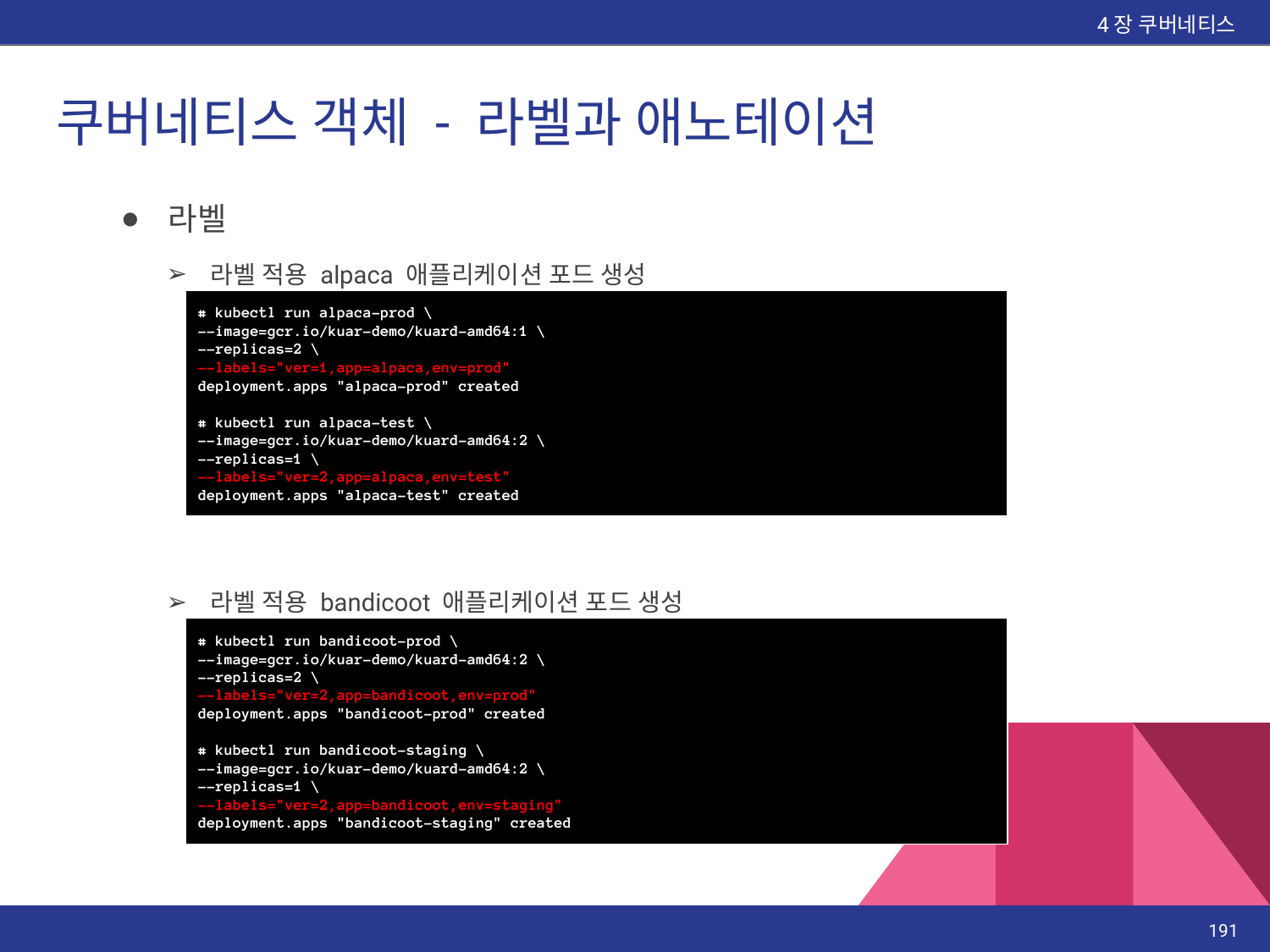

4장 쿠버네티스

# 쿠버네티스 객체 - 라벨과 애노테이션
라벨
라벨 적용 alpaca 애플리케이션 포드 생성
| # kubectl run alpaca-prod \ --image=gcr.io/kuar-demo/kuard-amd64:1 \ --replicas=2 \ --labels="ver=1,app=alpaca,env=prod" deployment.apps "alpaca-prod" created # kubectl run alpaca-test \ --image=gcr.io/kuar-demo/kuard-amd64:2 \ --replicas=1 \ --labels="ver=2,app=alpaca,env=test" deployment.apps "alpaca-test" created |
| --- |
라벨 적용 bandicoot 애플리케이션 포드 생성
| # kubectl run bandicoot-prod \ --image=gcr.io/kuar-demo/kuard-amd64:2 \ --replicas=2 \ --labels="ver=2,app=bandicoot,env=prod" deployment.apps "bandicoot-prod" created # kubectl run bandicoot-staging \ --image=gcr.io/kuar-demo/kuard-amd64:2 \ --replicas=1 \ --labels="ver=2,app=bandicoot,env=staging" deployment.apps "bandicoot-staging" created |
| --- |
191